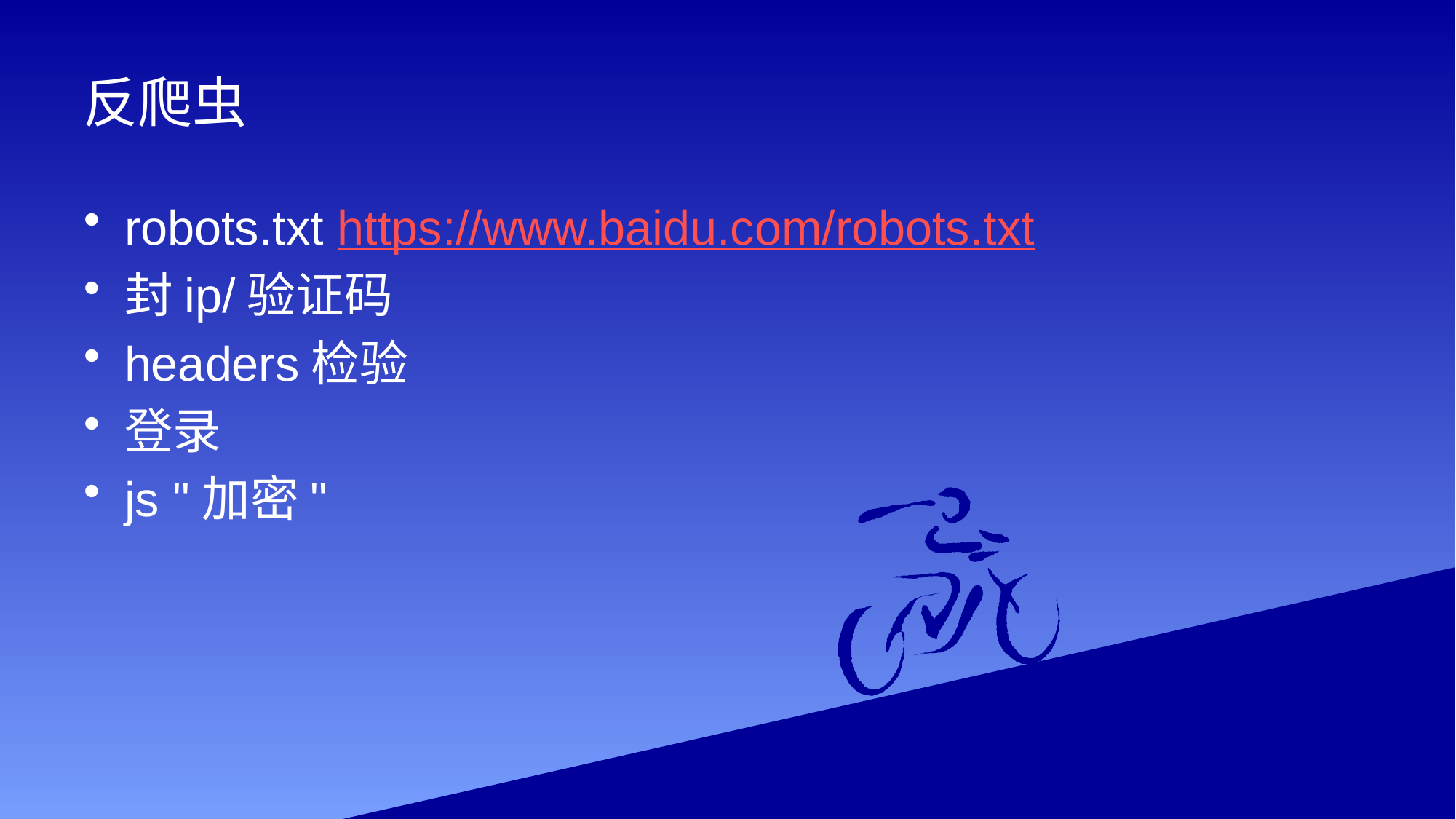

# 反爬虫
robots.txt https://www.baidu.com/robots.txt
封ip/验证码
headers检验
登录
js "加密"